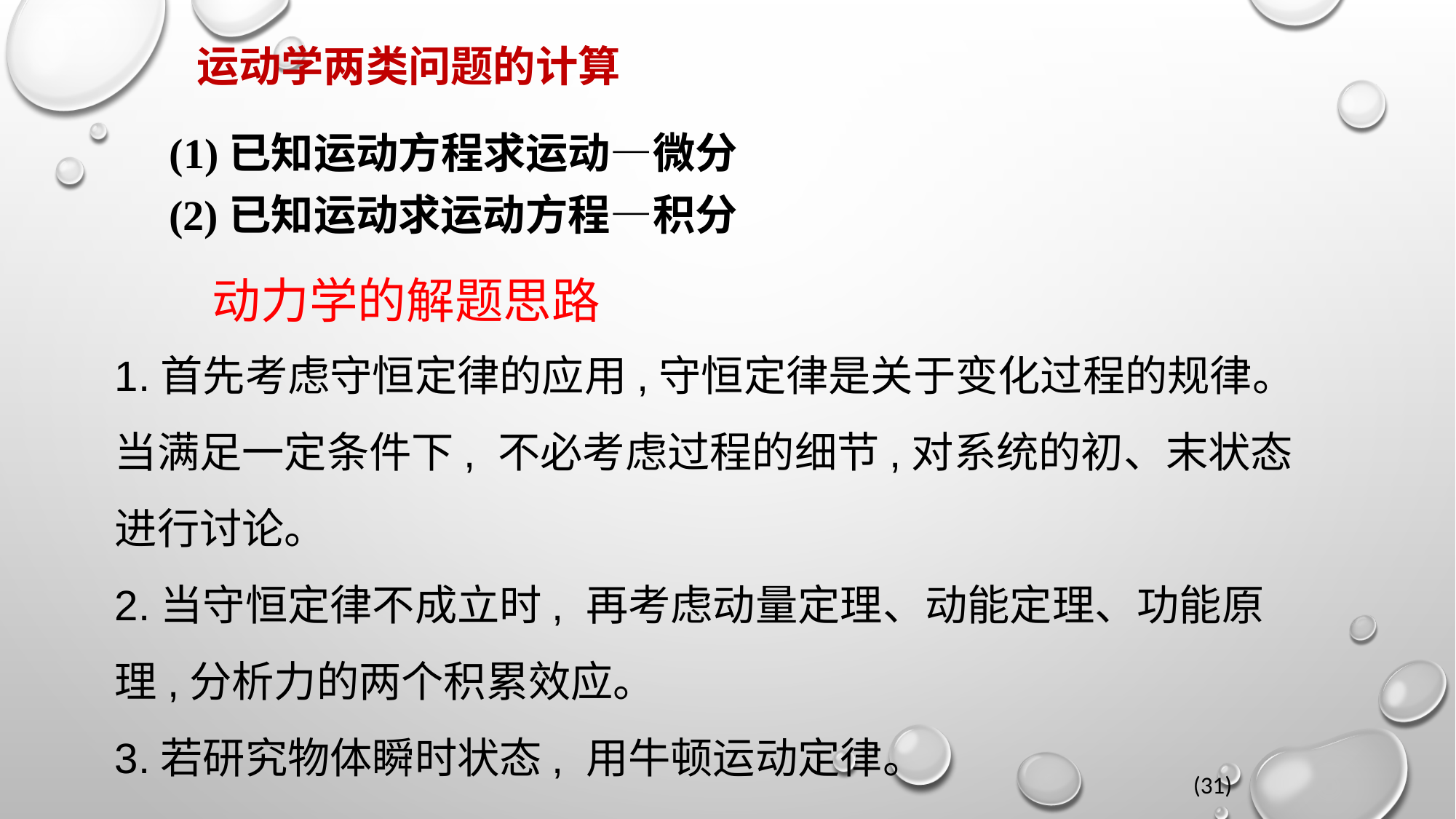

运动学两类问题的计算
(1)已知运动方程求运动—微分
(2)已知运动求运动方程—积分
动力学的解题思路
1.首先考虑守恒定律的应用,守恒定律是关于变化过程的规律。当满足一定条件下, 不必考虑过程的细节,对系统的初、末状态进行讨论。
2.当守恒定律不成立时, 再考虑动量定理、动能定理、功能原理,分析力的两个积累效应。
3.若研究物体瞬时状态, 用牛顿运动定律。
(31)